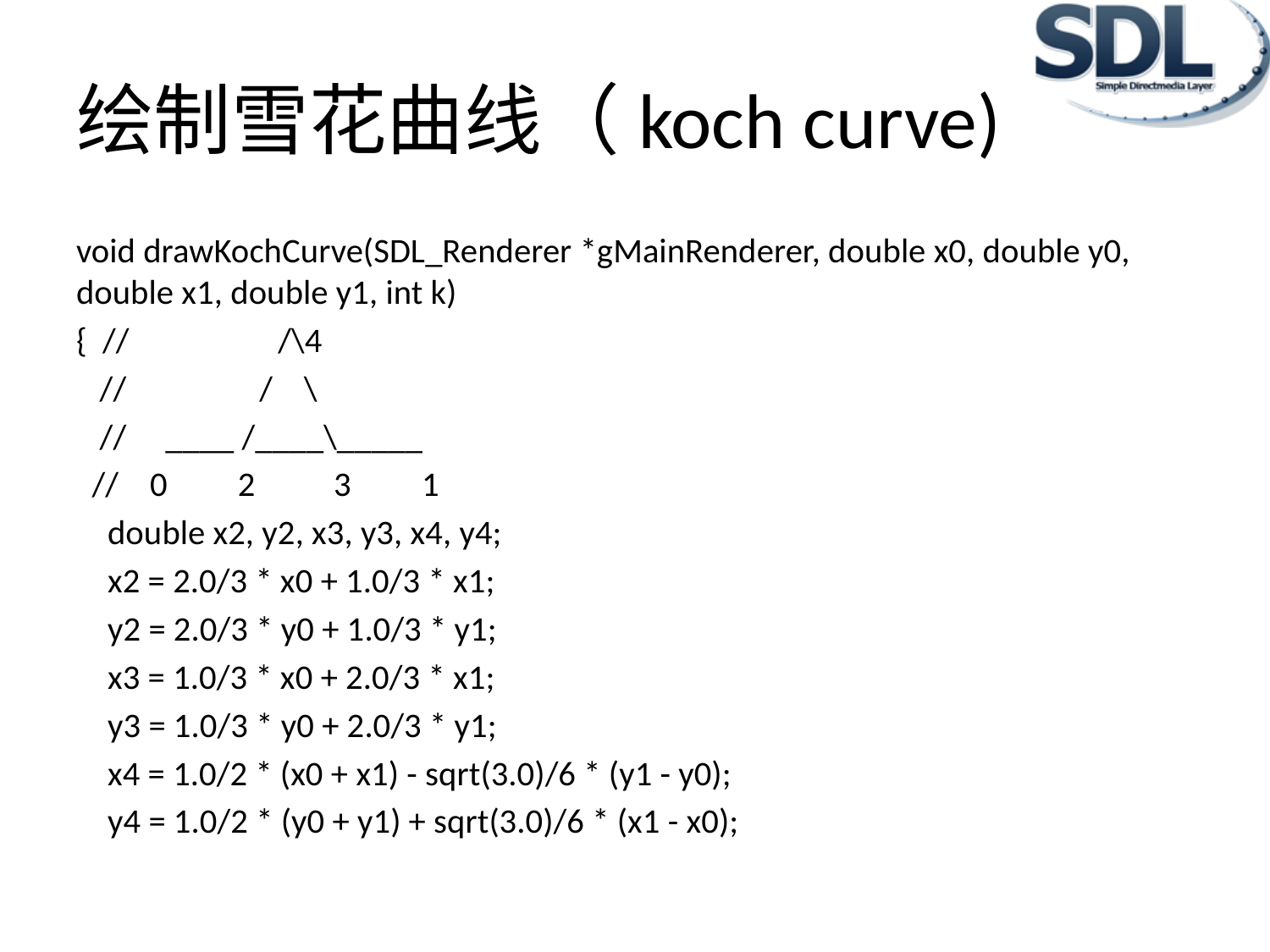

# 绘制雪花曲线（koch curve)
void drawKochCurve(SDL_Renderer *gMainRenderer, double x0, double y0, double x1, double y1, int k)
{  //                   /\4
   //                 /    \
   //     ____ /____\_____
  //    0         2          3         1
    double x2, y2, x3, y3, x4, y4;
    x2 = 2.0/3 * x0 + 1.0/3 * x1;
    y2 = 2.0/3 * y0 + 1.0/3 * y1;
    x3 = 1.0/3 * x0 + 2.0/3 * x1;
    y3 = 1.0/3 * y0 + 2.0/3 * y1;
    x4 = 1.0/2 * (x0 + x1) - sqrt(3.0)/6 * (y1 - y0);
    y4 = 1.0/2 * (y0 + y1) + sqrt(3.0)/6 * (x1 - x0);